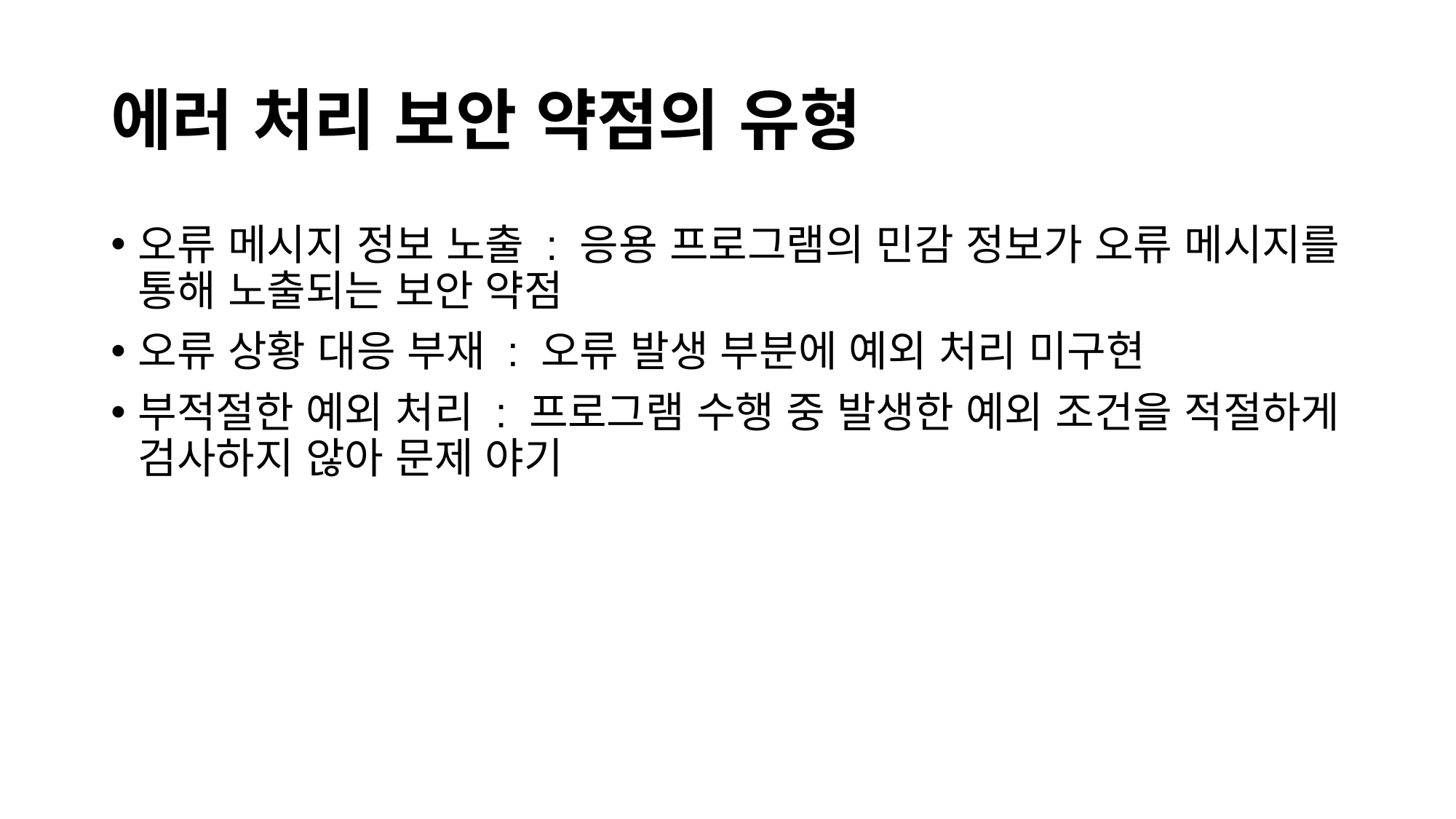

# 에러 처리 보안 약점의 유형
오류 메시지 정보 노출 : 응용 프로그램의 민감 정보가 오류 메시지를 통해 노출되는 보안 약점
오류 상황 대응 부재 : 오류 발생 부분에 예외 처리 미구현
부적절한 예외 처리 : 프로그램 수행 중 발생한 예외 조건을 적절하게 검사하지 않아 문제 야기